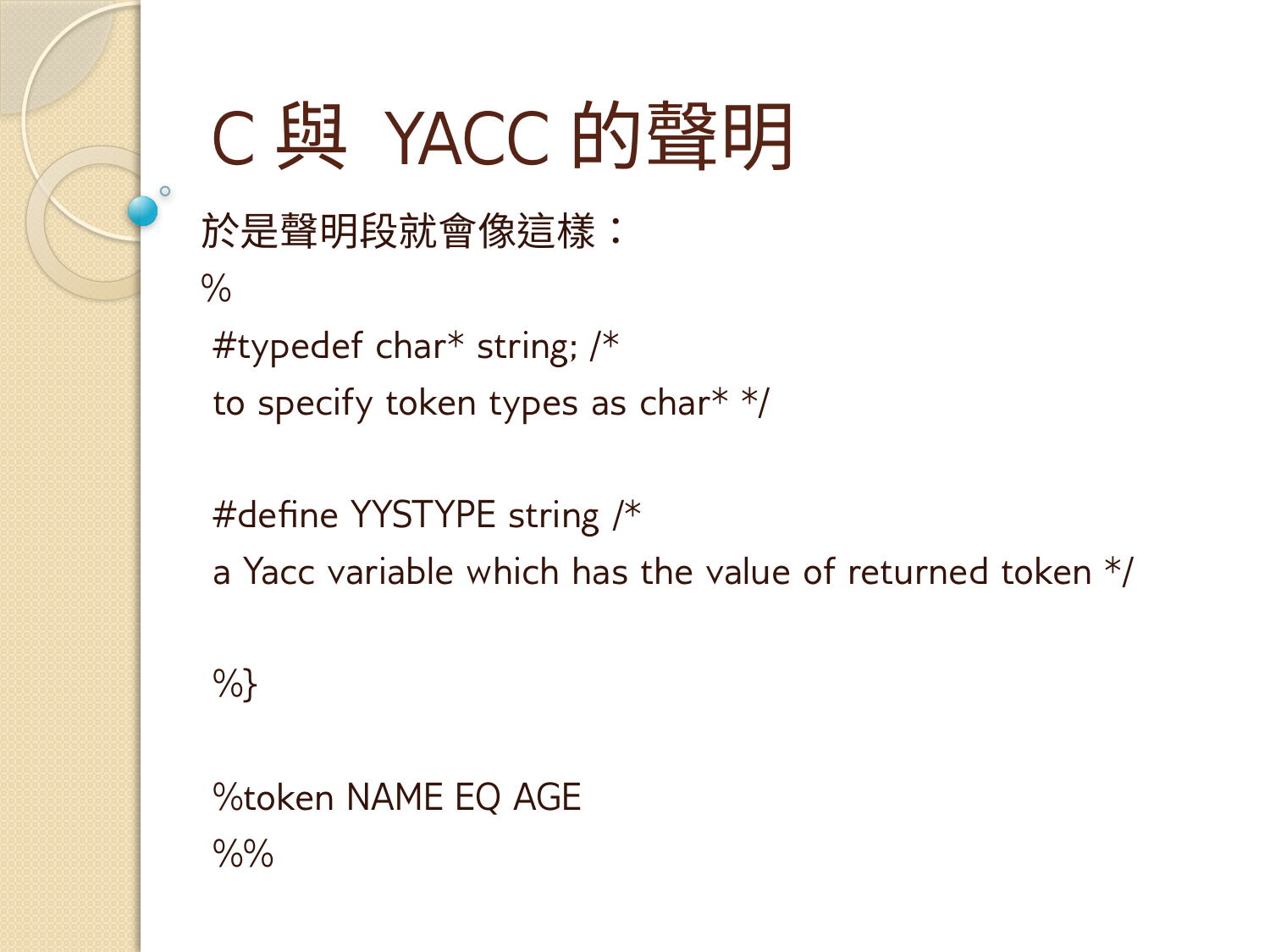

# C與 YACC的聲明
於是聲明段就會像這樣：
%
 #typedef char* string; /*
 to specify token types as char* */

 #define YYSTYPE string /*
 a Yacc variable which has the value of returned token */

 %}

 %token NAME EQ AGE
 %%